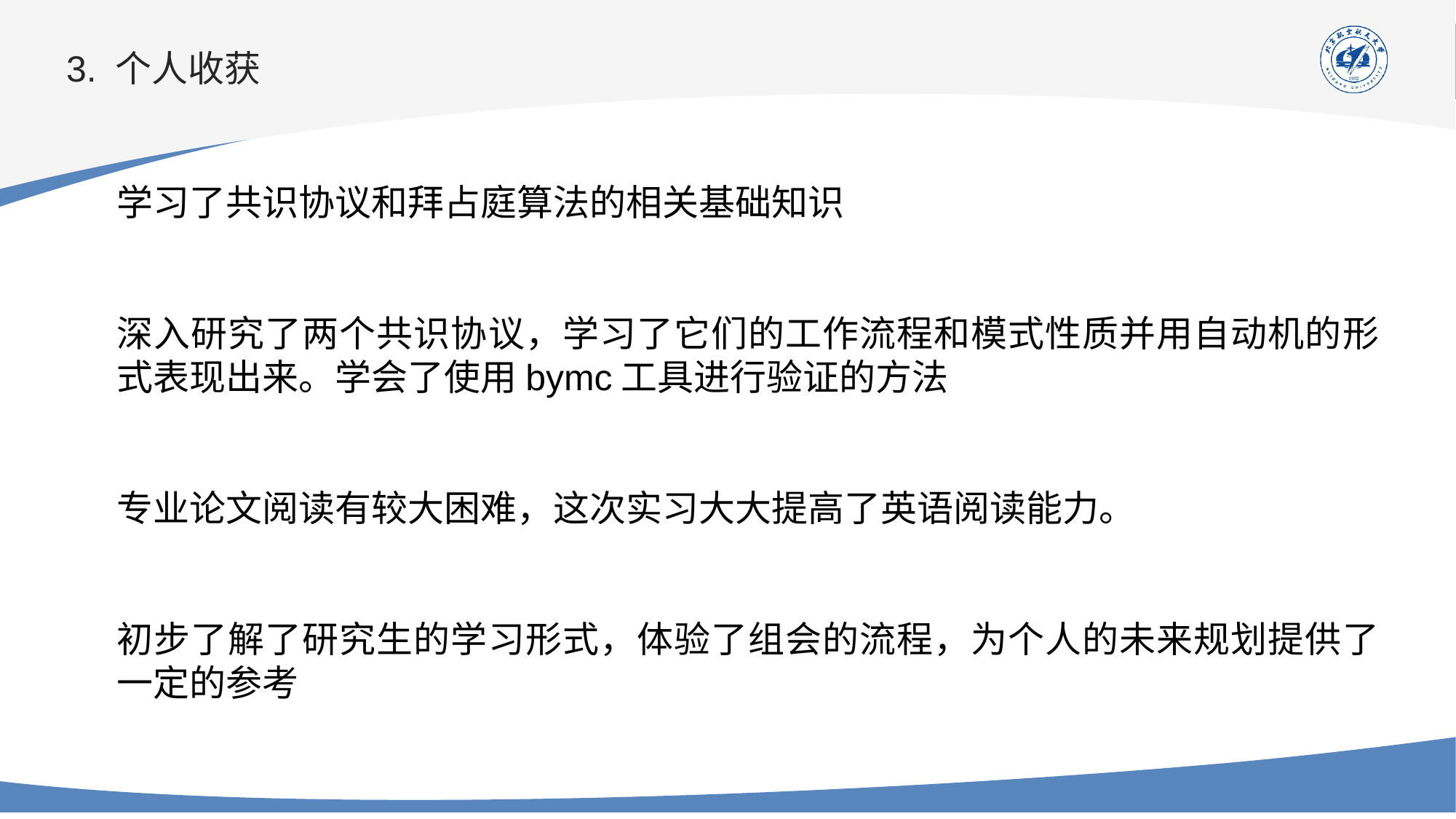

# 3. 个人收获
学习了共识协议和拜占庭算法的相关基础知识

深入研究了两个共识协议，学习了它们的工作流程和模式性质并用自动机的形式表现出来。学会了使用bymc工具进行验证的方法

专业论文阅读有较大困难，这次实习大大提高了英语阅读能力。

初步了解了研究生的学习形式，体验了组会的流程，为个人的未来规划提供了一定的参考